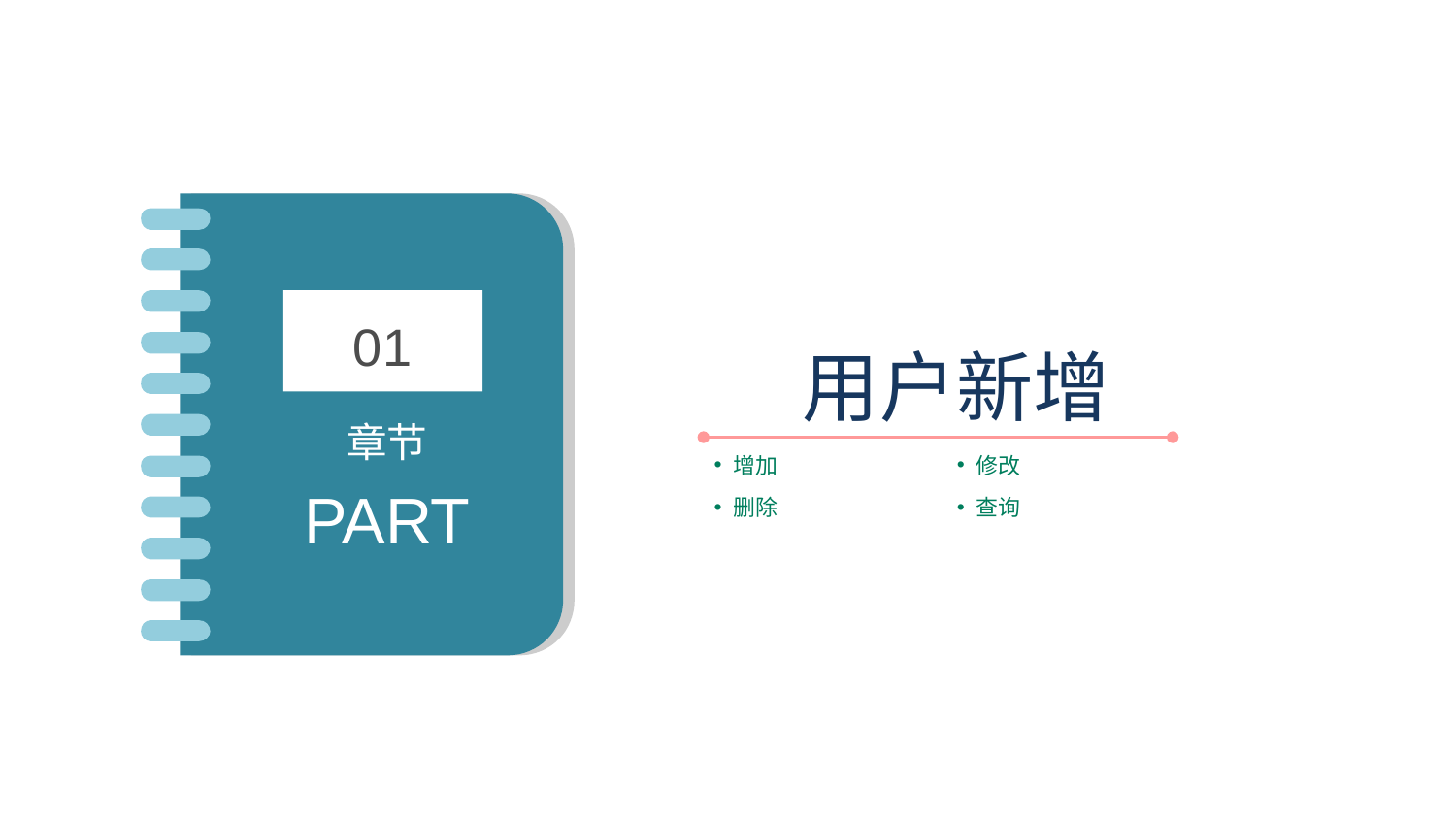

01
章节
PART
用户新增
增加
修改
删除
查询